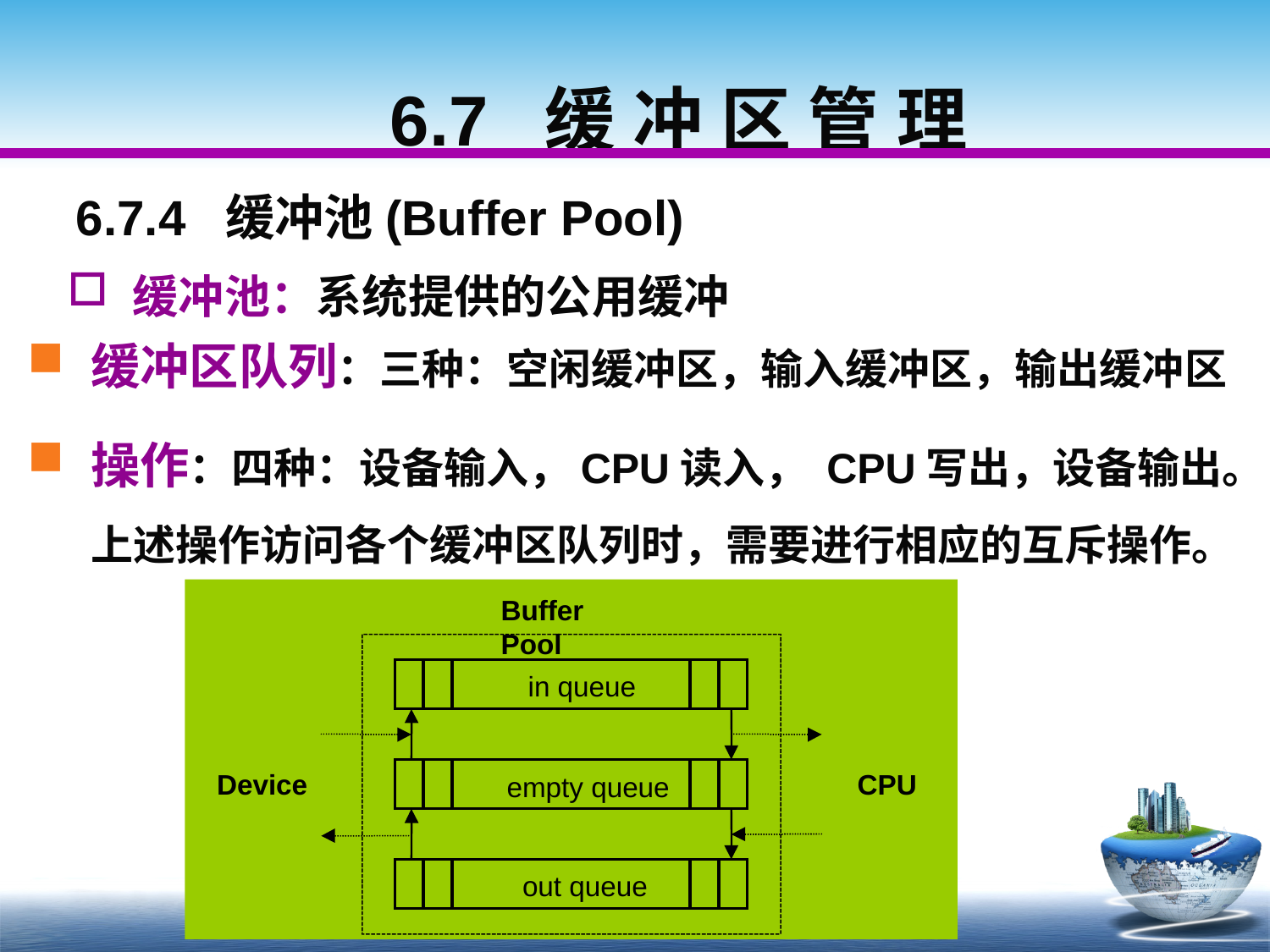

# 6.7  缓 冲 区 管 理
6.7.4  缓冲池(Buffer Pool)

缓冲池：系统提供的公用缓冲

缓冲区队列：三种：空闲缓冲区，输入缓冲区，输出缓冲区
操作：四种：设备输入，CPU读入， CPU写出，设备输出。上述操作访问各个缓冲区队列时，需要进行相应的互斥操作。

Buffer Pool

in queue

empty queue

out queue

Device
CPU
第135页